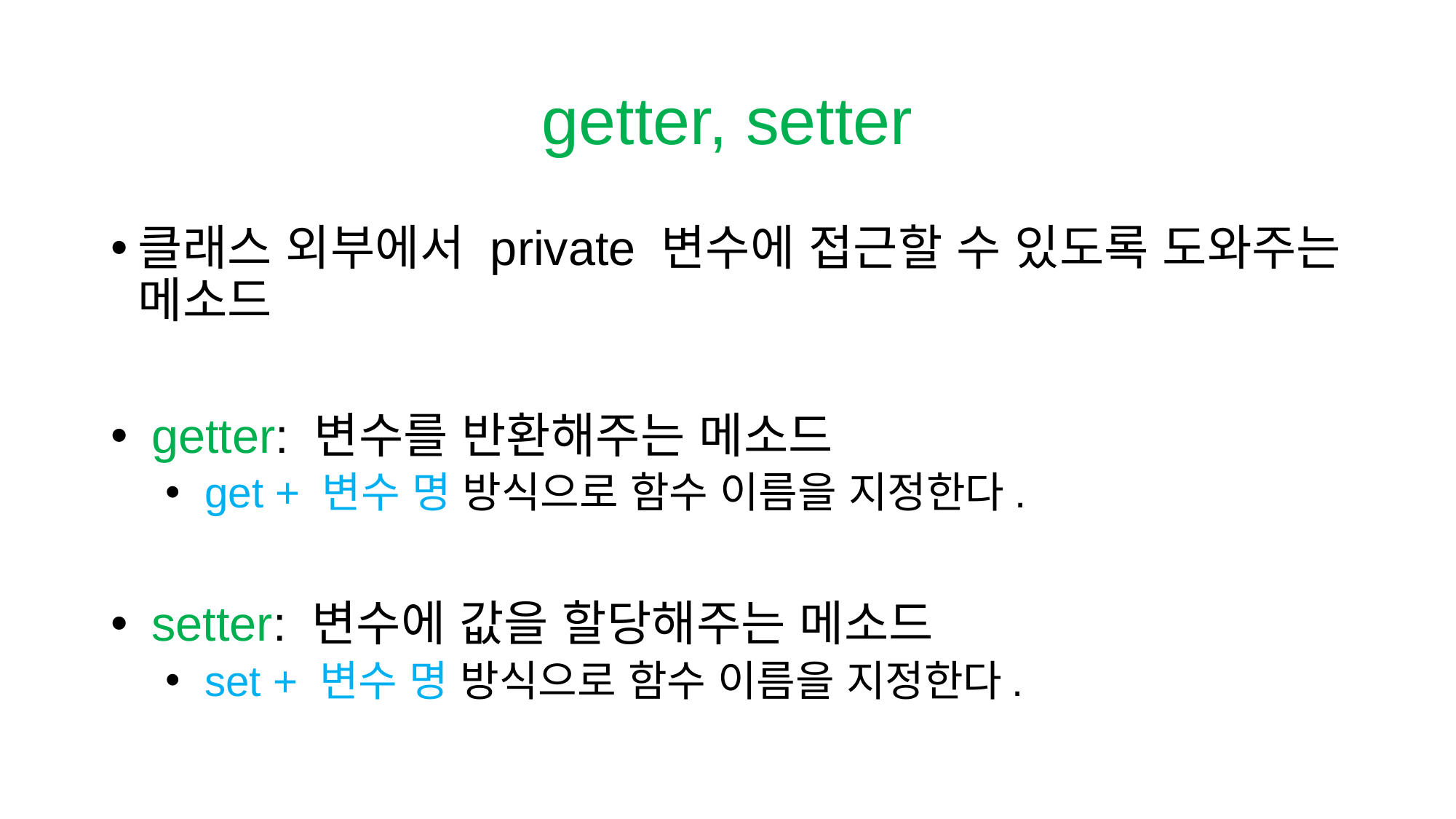

# getter, setter
클래스 외부에서 private 변수에 접근할 수 있도록 도와주는 메소드

 getter: 변수를 반환해주는 메소드
 get + 변수 명 방식으로 함수 이름을 지정한다.

 setter: 변수에 값을 할당해주는 메소드
 set + 변수 명 방식으로 함수 이름을 지정한다.